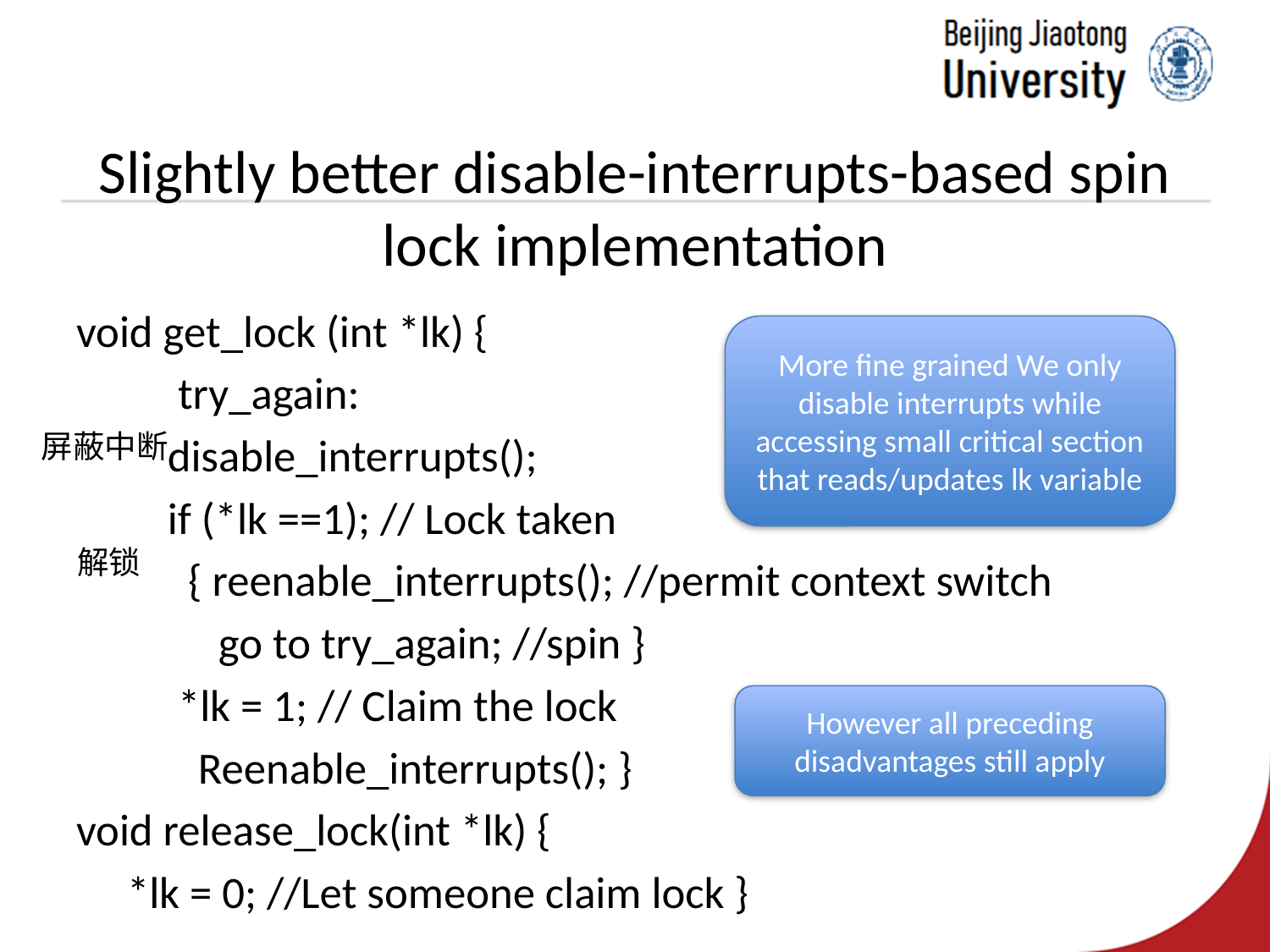

# Slightly better disable-interrupts-based spin lock implementation
void get_lock (int *lk) {
          try_again:
         disable_interrupts();
         if (*lk ==1); // Lock taken
           { reenable_interrupts(); //permit context switch
              go to try_again; //spin }
          *lk = 1; // Claim the lock
            Reenable_interrupts(); }
void release_lock(int *lk) {
     *lk = 0; //Let someone claim lock }

More fine grained We only disable interrupts while accessing small critical section that reads/updates lk variable
屏蔽中断
解锁
However all preceding disadvantages still apply